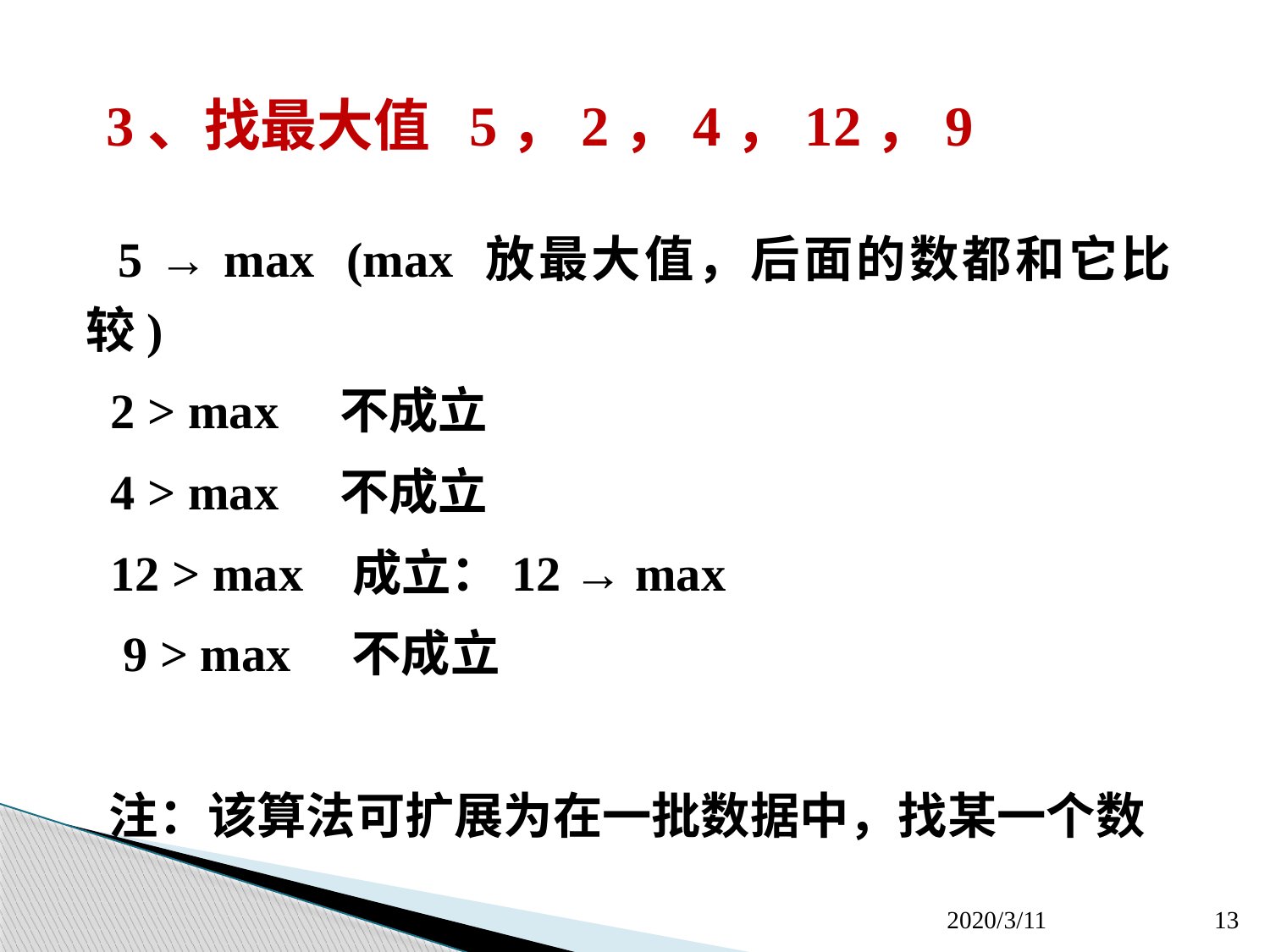

3、找最大值  5，2，4，12，9

  5 → max  (max 放最大值，后面的数都和它比较)
  2 > max    不成立
  4 > max    不成立
  12 > max   成立：12 → max
   9 > max    不成立

 注：该算法可扩展为在一批数据中，找某一个数

2020/3/11
13